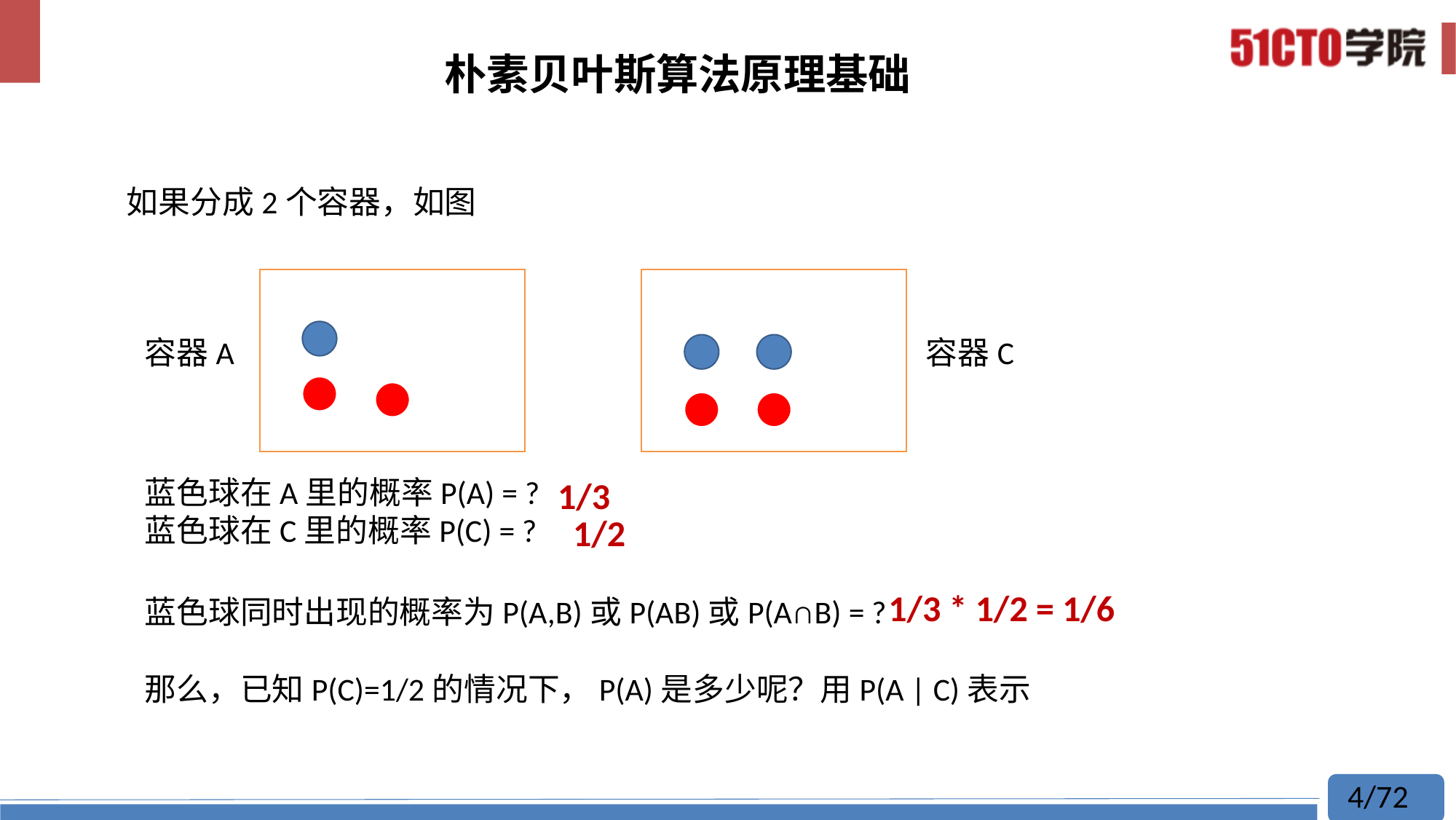

# 朴素贝叶斯算法原理基础
如果分成2个容器，如图

容器A
容器C

蓝色球在A里的概率P(A) = ?
蓝色球在C里的概率P(C) = ?

蓝色球同时出现的概率为P(A,B)或P(AB)或P(A∩B) = ?

那么，已知P(C)=1/2的情况下，P(A)是多少呢？用P(A | C)表示

1/3
1/2
1/3 * 1/2 = 1/6